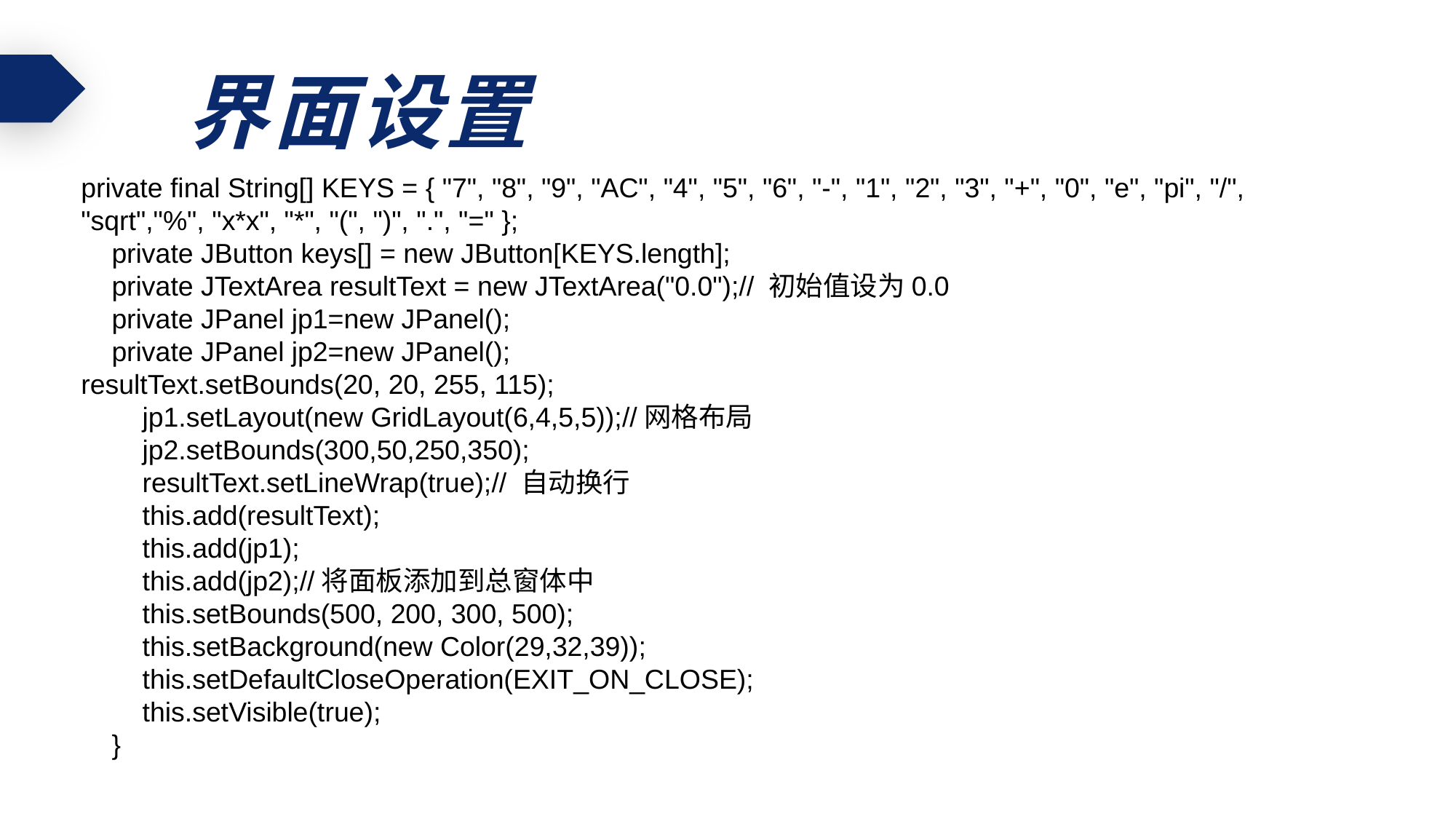

界面设置
private final String[] KEYS = { "7", "8", "9", "AC", "4", "5", "6", "-", "1", "2", "3", "+", "0", "e", "pi", "/", "sqrt","%", "x*x", "*", "(", ")", ".", "=" };
    private JButton keys[] = new JButton[KEYS.length];
    private JTextArea resultText = new JTextArea("0.0");// 初始值设为0.0
    private JPanel jp1=new JPanel();
    private JPanel jp2=new JPanel();
resultText.setBounds(20, 20, 255, 115);
        jp1.setLayout(new GridLayout(6,4,5,5));//网格布局
        jp2.setBounds(300,50,250,350);
        resultText.setLineWrap(true);// 自动换行
        this.add(resultText);
        this.add(jp1);
        this.add(jp2);//将面板添加到总窗体中
        this.setBounds(500, 200, 300, 500);
        this.setBackground(new Color(29,32,39));
        this.setDefaultCloseOperation(EXIT_ON_CLOSE);
        this.setVisible(true);
    }